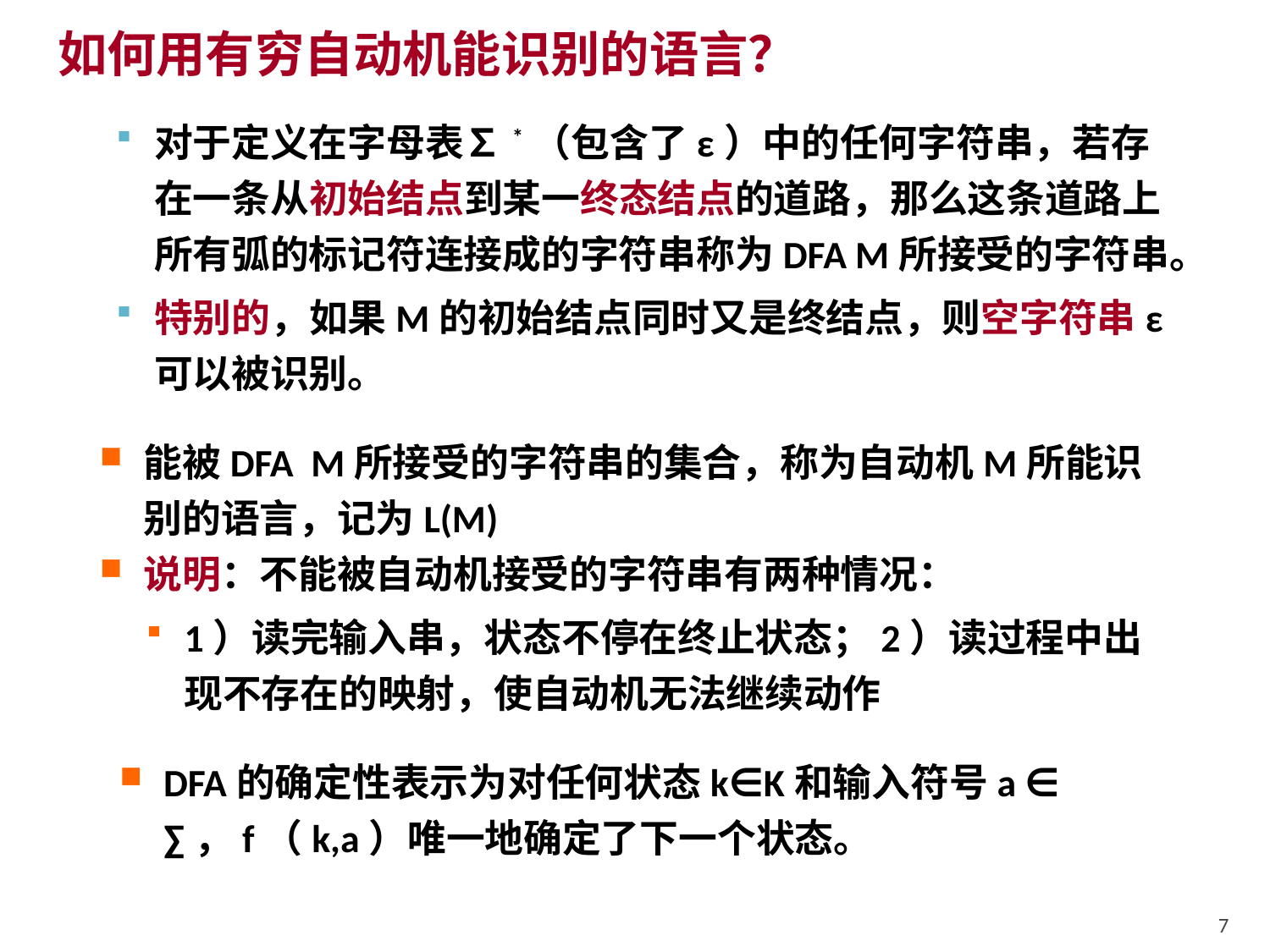

如何用有穷自动机能识别的语言？
对于定义在字母表∑*（包含了ε）中的任何字符串，若存在一条从初始结点到某一终态结点的道路，那么这条道路上所有弧的标记符连接成的字符串称为DFA M所接受的字符串。
特别的，如果M的初始结点同时又是终结点，则空字符串ε可以被识别。
能被DFA  M所接受的字符串的集合，称为自动机M所能识别的语言，记为L(M)
说明：不能被自动机接受的字符串有两种情况：
1）读完输入串，状态不停在终止状态；2）读过程中出现不存在的映射，使自动机无法继续动作
DFA的确定性表示为对任何状态k∈K和输入符号a ∈ ∑，f（k,a）唯一地确定了下一个状态。

7